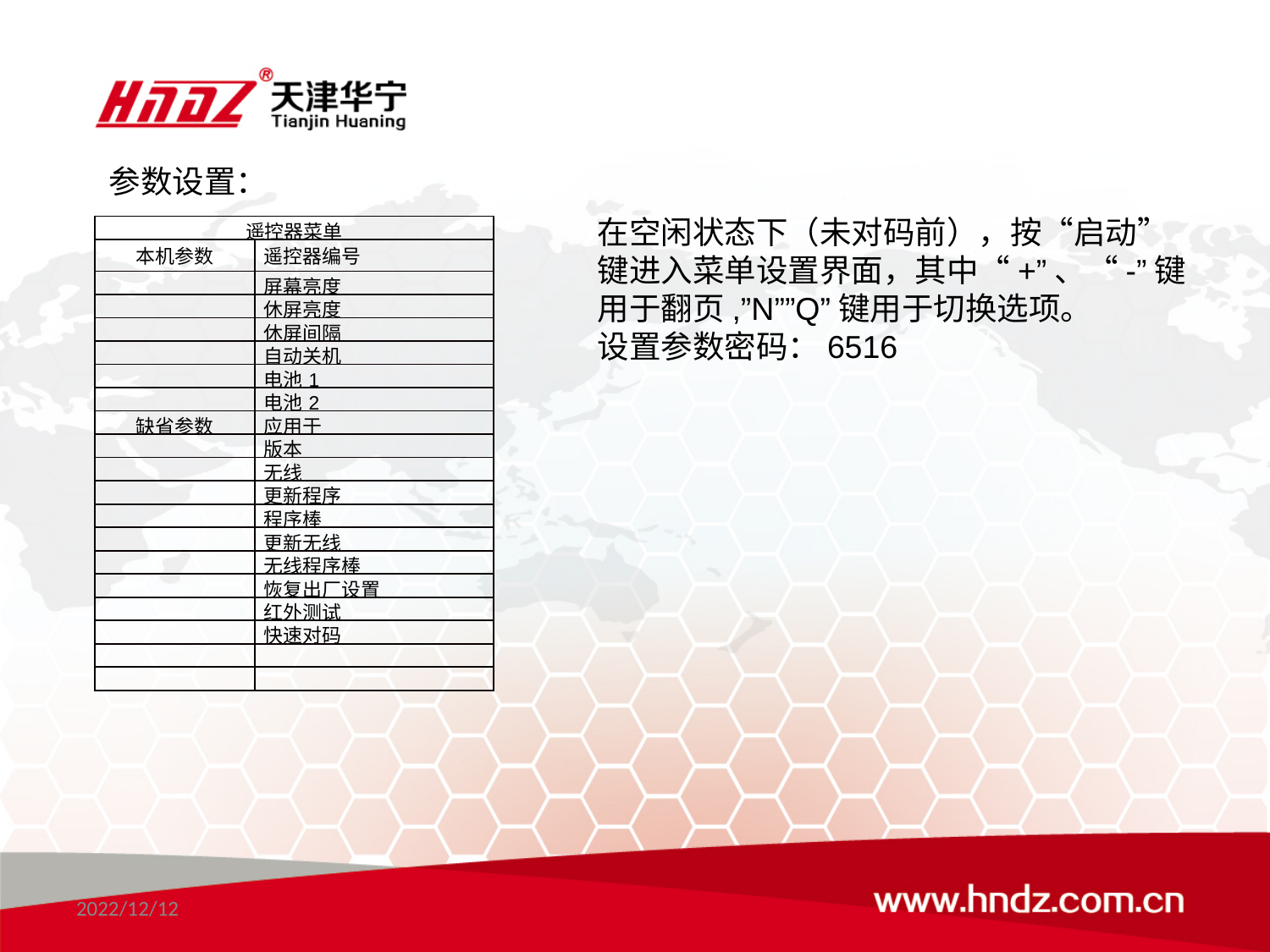

参数设置：
在空闲状态下（未对码前），按“启动”键进入菜单设置界面，其中“+”、“-”键用于翻页,”N””Q”键用于切换选项。
设置参数密码：6516
| 遥控器菜单 |  |
| --- | --- |
| 本机参数 | 遥控器编号 |
|  | 屏幕亮度 |
|  | 休屏亮度 |
|  | 休屏间隔 |
|  | 自动关机 |
|  | 电池1 |
|  | 电池2 |
| 缺省参数 | 应用于 |
|  | 版本 |
|  | 无线 |
|  | 更新程序 |
|  | 程序棒 |
|  | 更新无线 |
|  | 无线程序棒 |
|  | 恢复出厂设置 |
|  | 红外测试 |
|  | 快速对码 |
|  |  |
|  |  |
2022/12/12